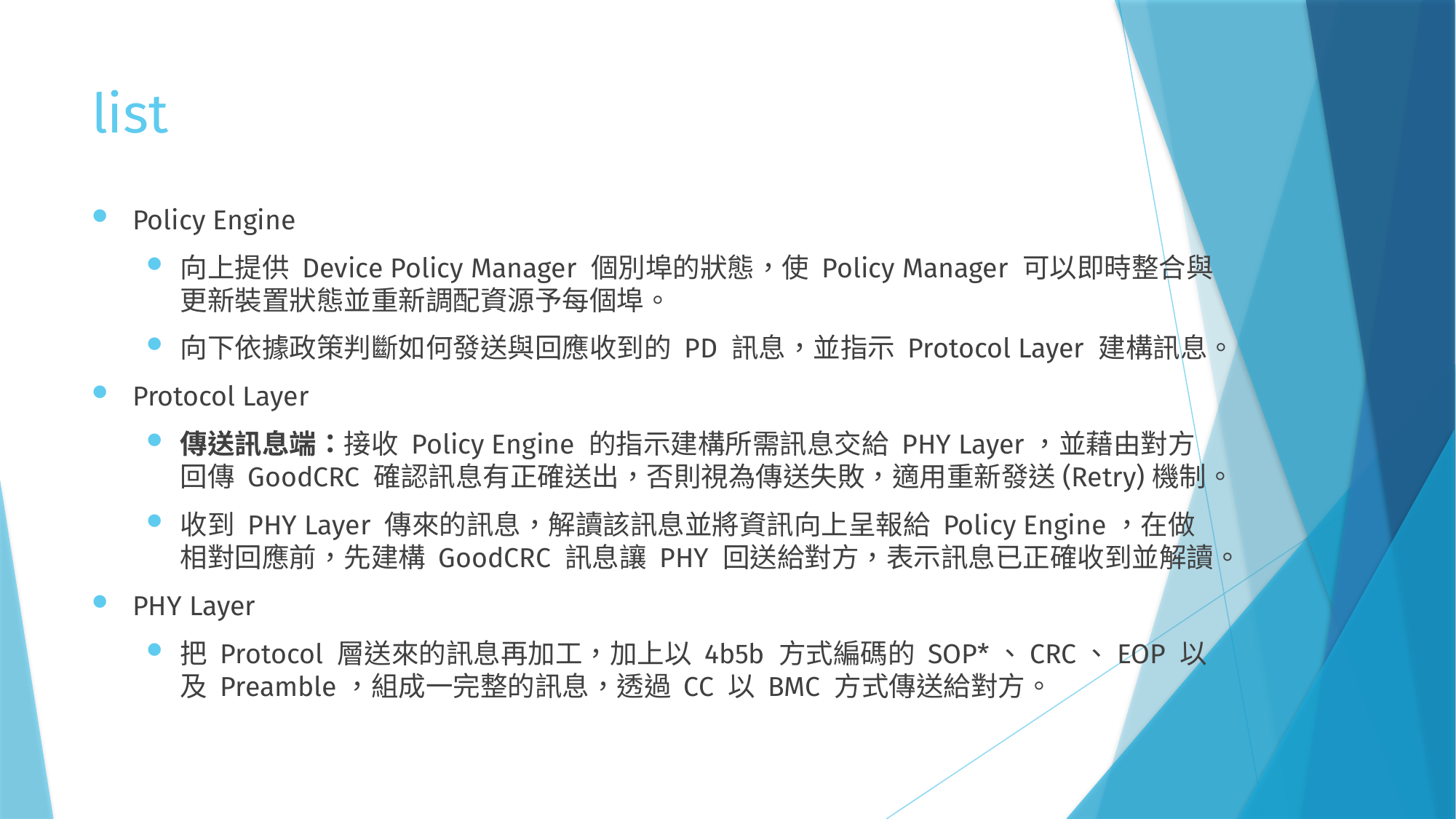

# list
Policy Engine
向上提供 Device Policy Manager 個別埠的狀態，使 Policy Manager 可以即時整合與更新裝置狀態並重新調配資源予每個埠。
向下依據政策判斷如何發送與回應收到的 PD 訊息，並指示 Protocol Layer 建構訊息。
Protocol Layer
傳送訊息端：接收 Policy Engine 的指示建構所需訊息交給 PHY Layer，並藉由對方回傳 GoodCRC 確認訊息有正確送出，否則視為傳送失敗，適用重新發送(Retry)機制。
收到 PHY Layer 傳來的訊息，解讀該訊息並將資訊向上呈報給 Policy Engine，在做相對回應前，先建構 GoodCRC 訊息讓 PHY 回送給對方，表示訊息已正確收到並解讀。
PHY Layer
把 Protocol 層送來的訊息再加工，加上以 4b5b 方式編碼的 SOP*、CRC、EOP 以及 Preamble，組成一完整的訊息，透過 CC 以 BMC 方式傳送給對方。